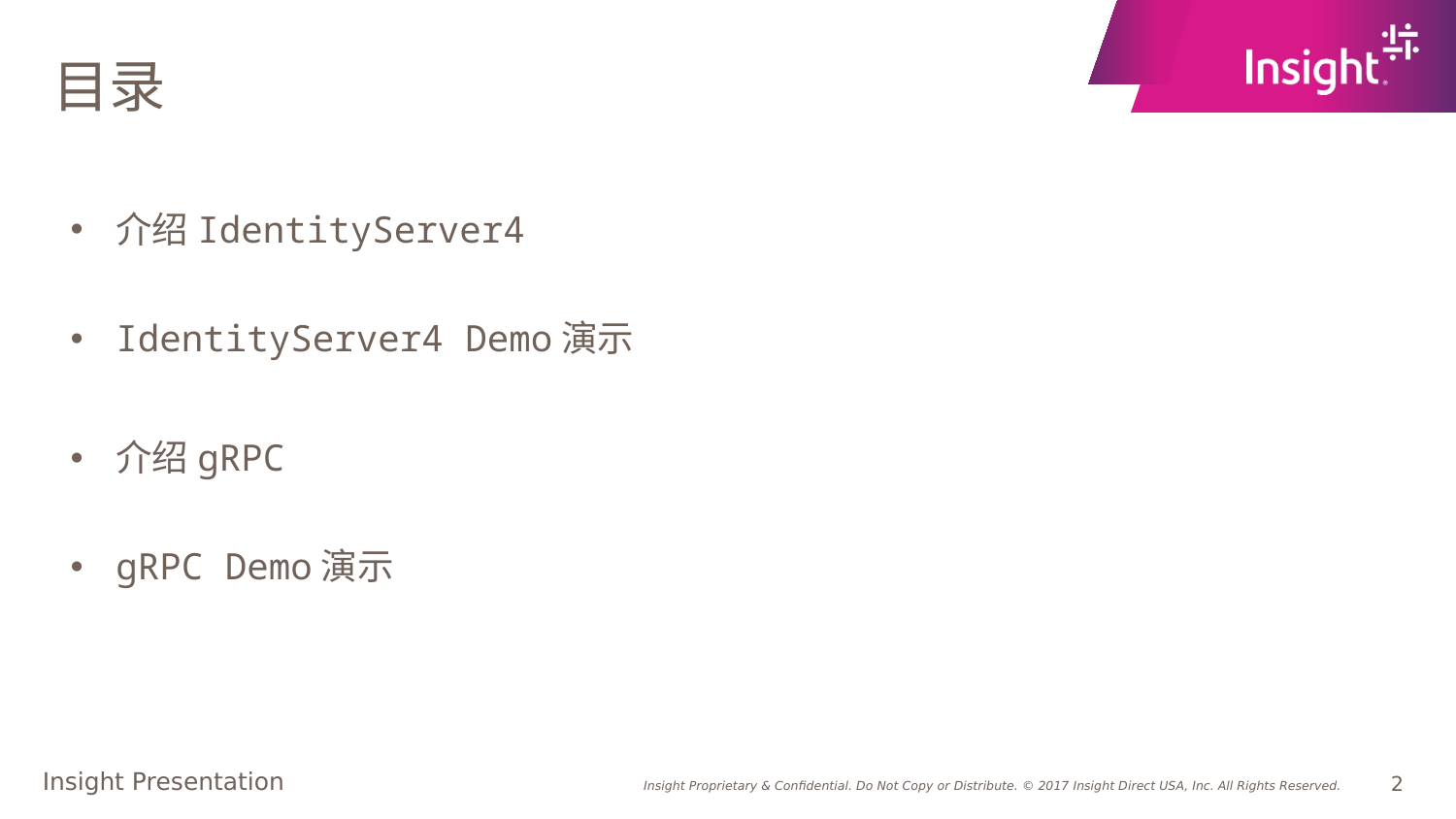

目录
介绍IdentityServer4

IdentityServer4 Demo演示

介绍gRPC

gRPC Demo演示